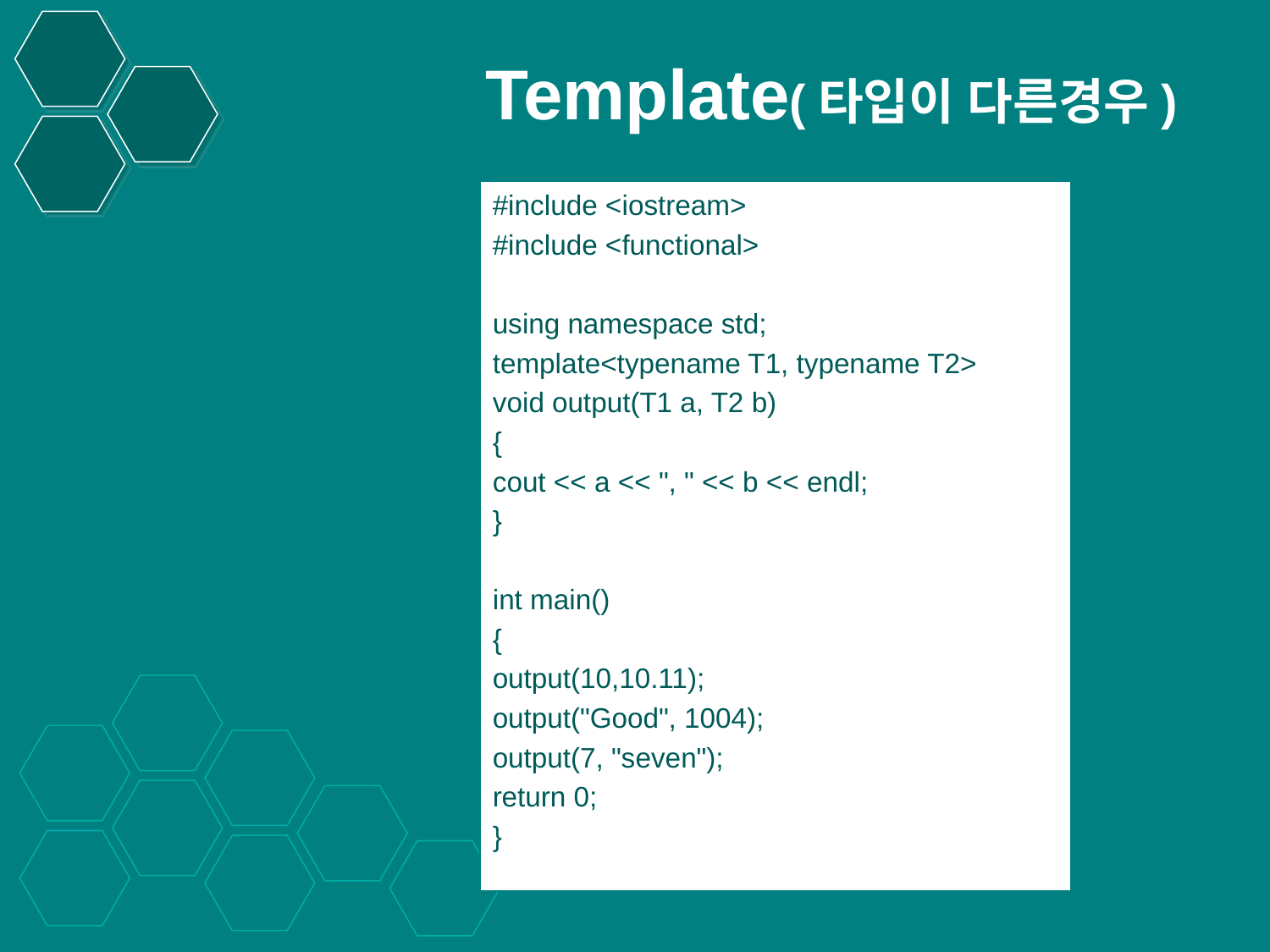

# Template(타입이 다른경우)
#include <iostream>
#include <functional>

using namespace std;
template<typename T1, typename T2>
void output(T1 a, T2 b)
{
cout << a << ", " << b << endl;
}

int main()
{
output(10,10.11);
output("Good", 1004);
output(7, "seven");
return 0;
}